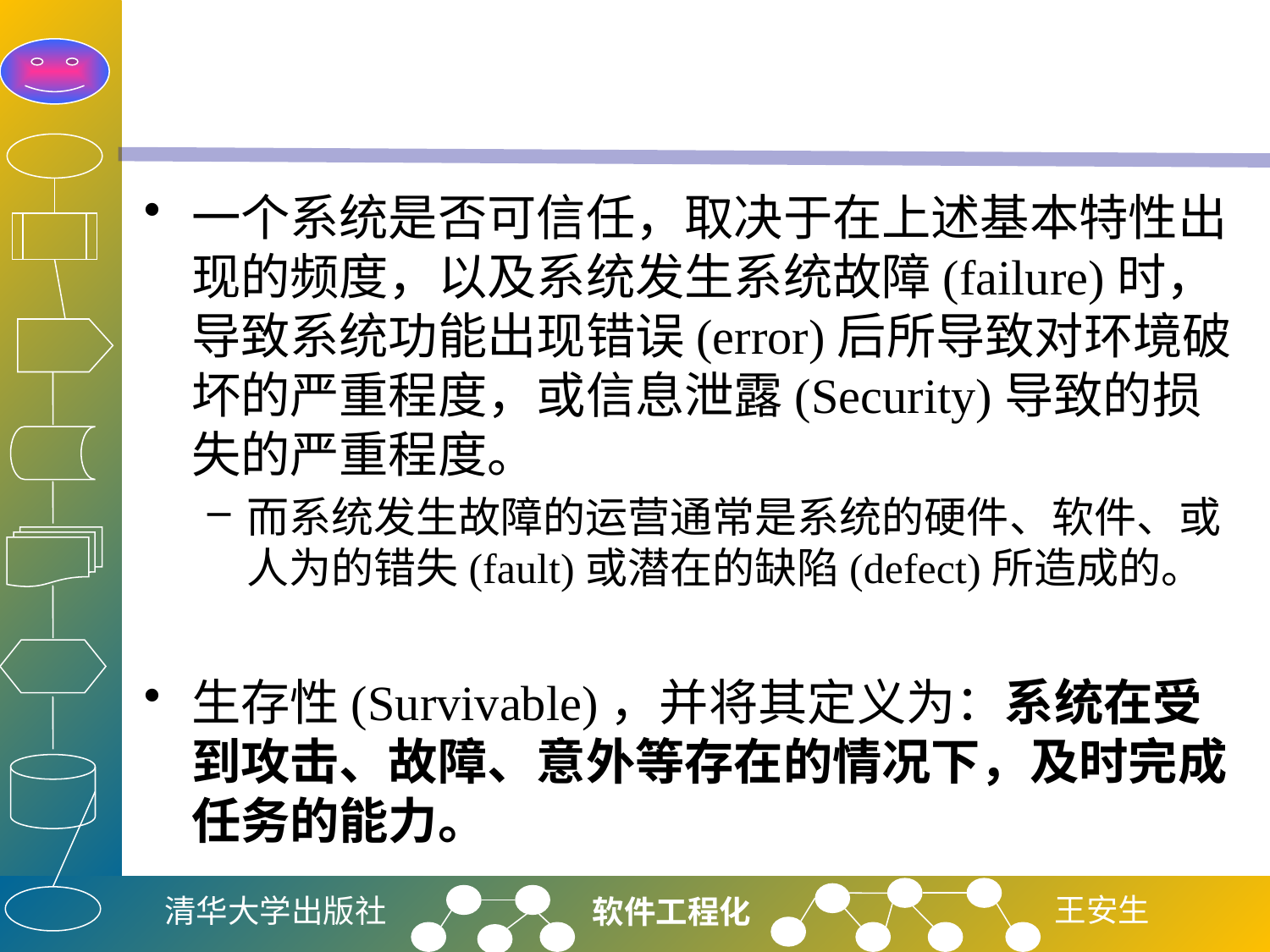

#
一个系统是否可信任，取决于在上述基本特性出现的频度，以及系统发生系统故障(failure)时，导致系统功能出现错误(error)后所导致对环境破坏的严重程度，或信息泄露(Security)导致的损失的严重程度。
而系统发生故障的运营通常是系统的硬件、软件、或人为的错失(fault)或潜在的缺陷(defect)所造成的。

生存性(Survivable)，并将其定义为：系统在受到攻击、故障、意外等存在的情况下，及时完成任务的能力。